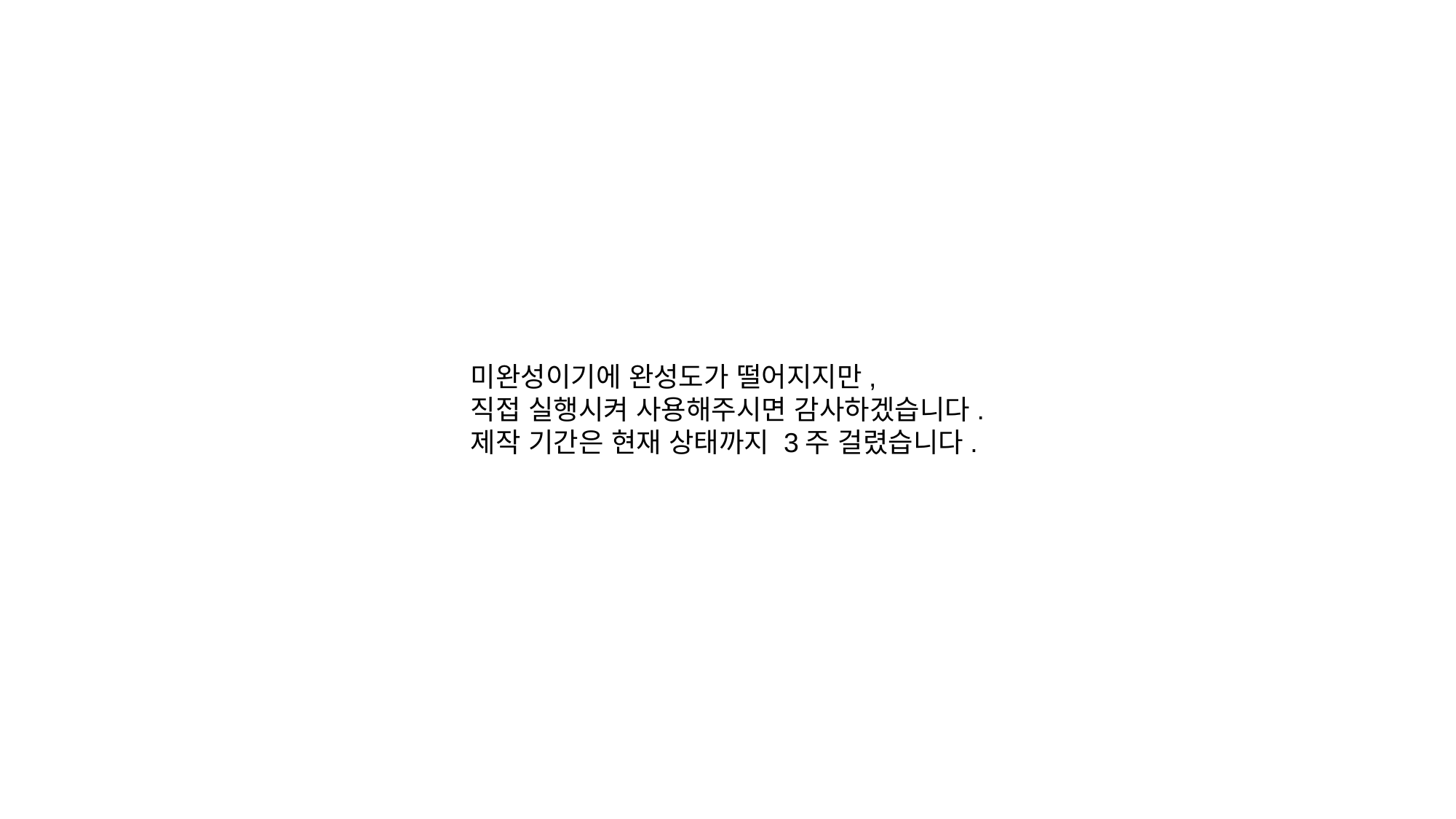

미완성이기에 완성도가 떨어지지만,
직접 실행시켜 사용해주시면 감사하겠습니다.
제작 기간은 현재 상태까지 3주 걸렸습니다.